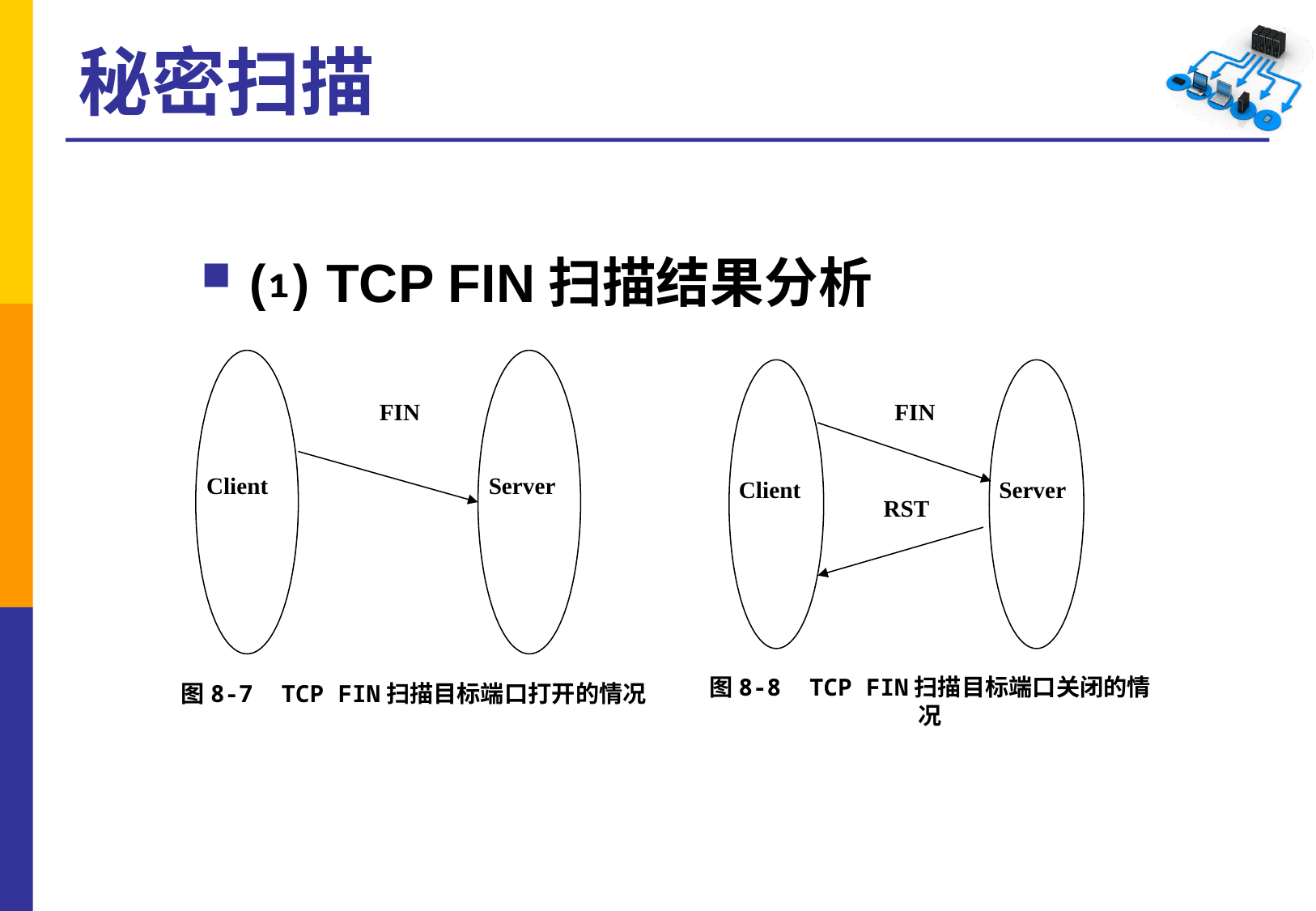

# 秘密扫描
⑴ TCP FIN扫描结果分析

Client

Server
FIN

图8-7  TCP FIN扫描目标端口打开的情况

Client

Server
FIN

RST

图8-8  TCP FIN扫描目标端口关闭的情况